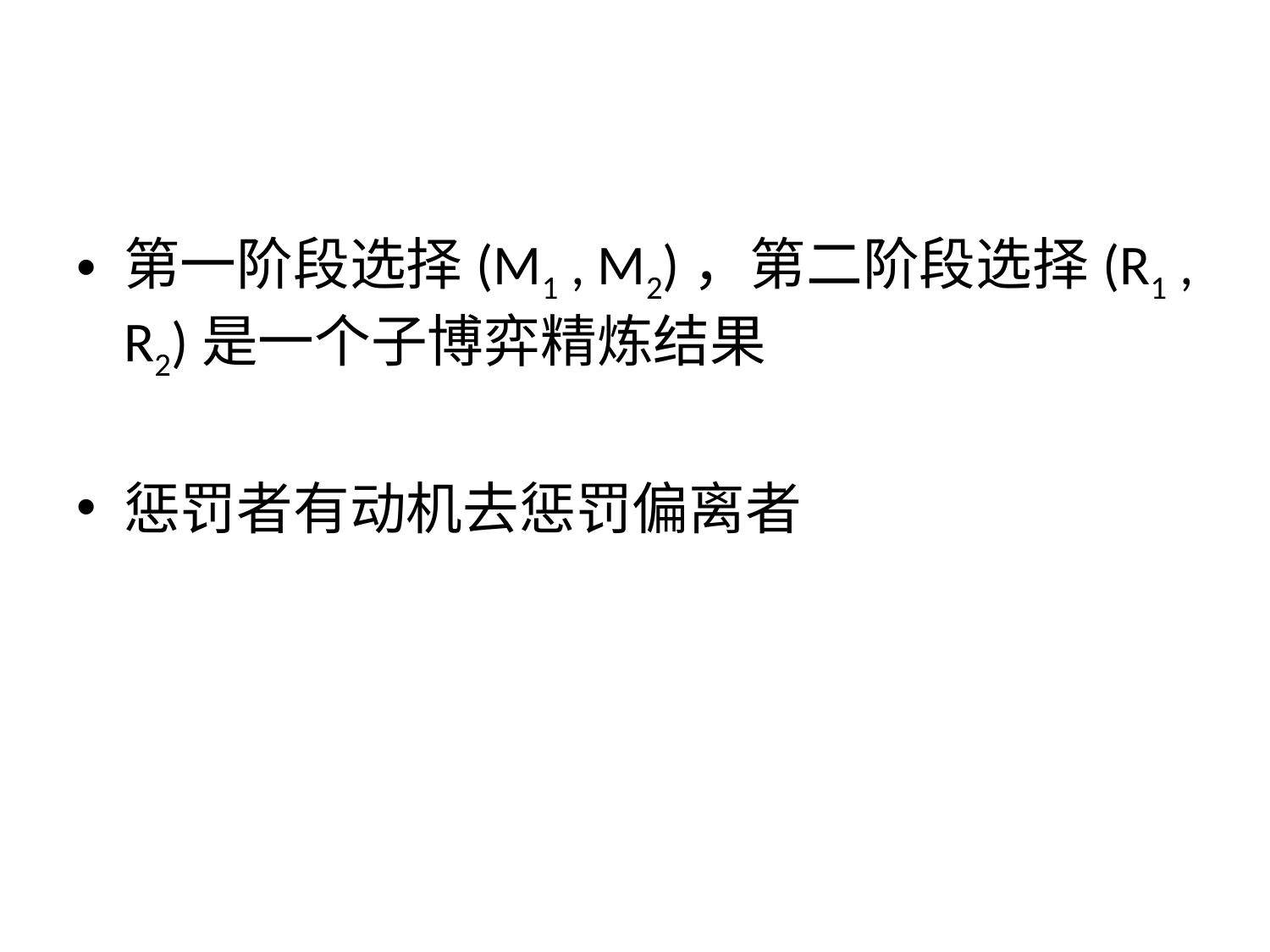

第一阶段选择(M1 , M2)，第二阶段选择(R1 , R2)是一个子博弈精炼结果

惩罚者有动机去惩罚偏离者